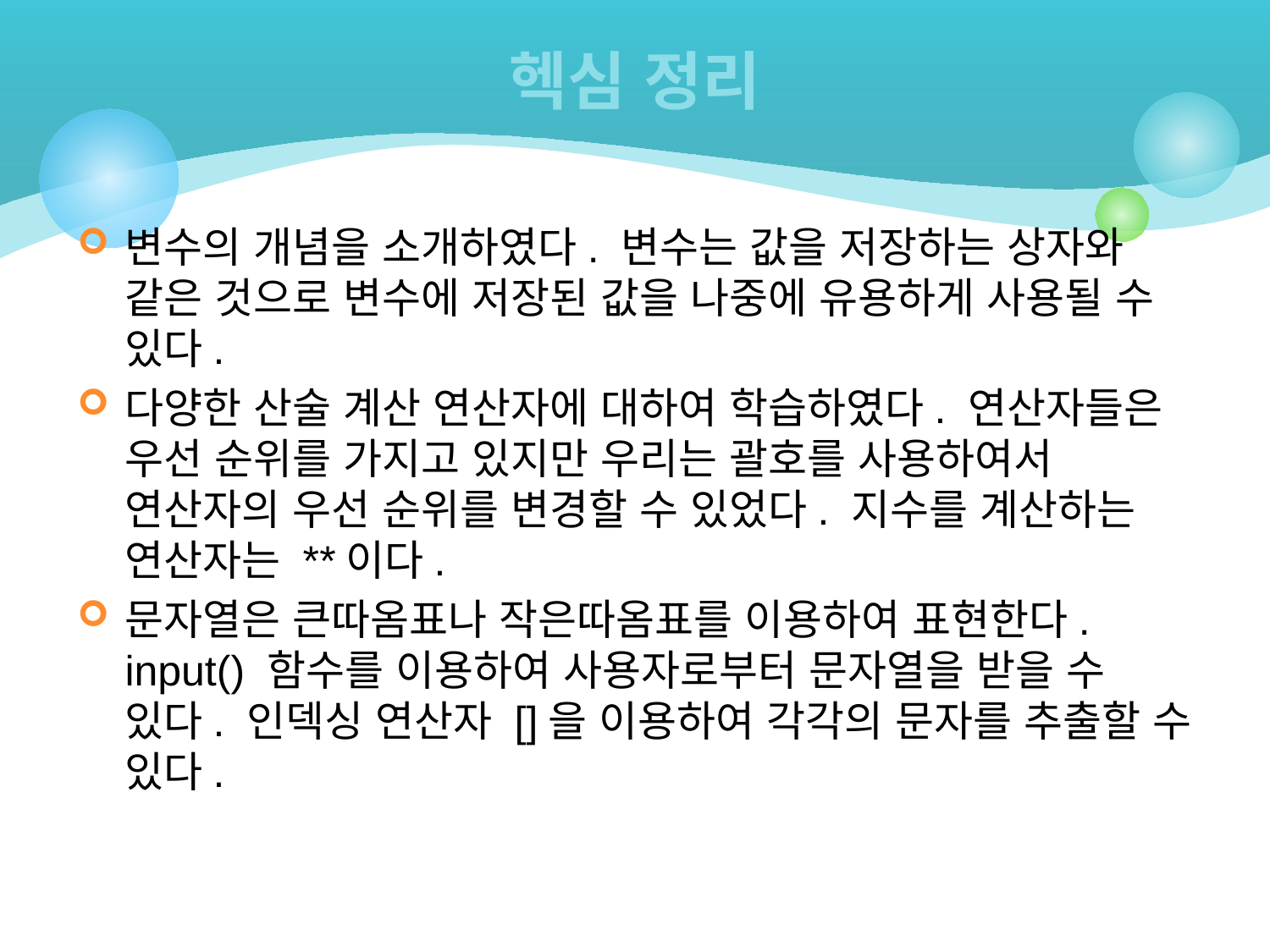

# 헥심 정리
변수의 개념을 소개하였다. 변수는 값을 저장하는 상자와 같은 것으로 변수에 저장된 값을 나중에 유용하게 사용될 수 있다.
다양한 산술 계산 연산자에 대하여 학습하였다. 연산자들은 우선 순위를 가지고 있지만 우리는 괄호를 사용하여서 연산자의 우선 순위를 변경할 수 있었다. 지수를 계산하는 연산자는 **이다.
문자열은 큰따옴표나 작은따옴표를 이용하여 표현한다. input() 함수를 이용하여 사용자로부터 문자열을 받을 수 있다. 인덱싱 연산자 []을 이용하여 각각의 문자를 추출할 수 있다.